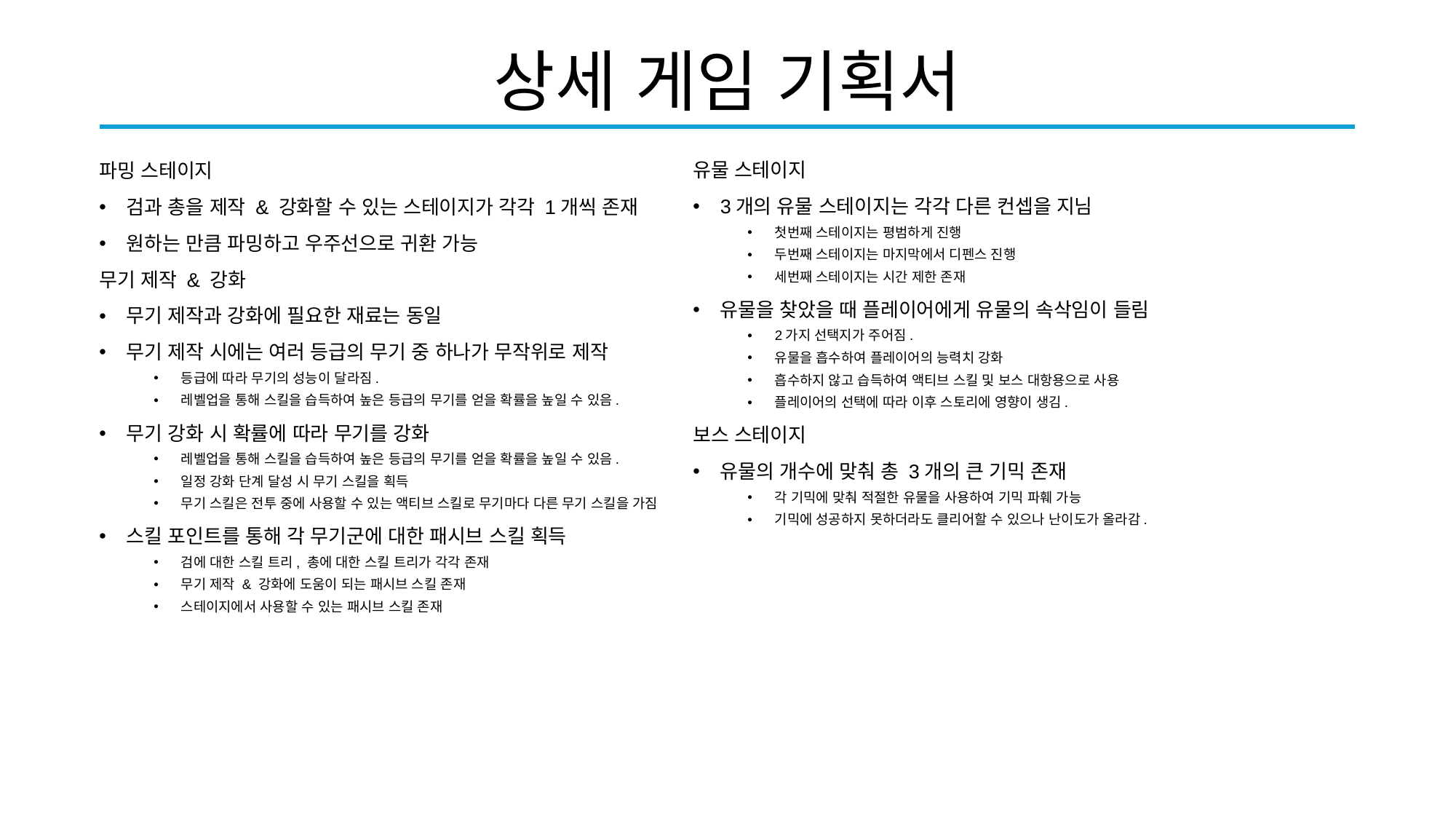

# 상세 게임 기획서
유물 스테이지
3개의 유물 스테이지는 각각 다른 컨셉을 지님
첫번째 스테이지는 평범하게 진행
두번째 스테이지는 마지막에서 디펜스 진행
세번째 스테이지는 시간 제한 존재
유물을 찾았을 때 플레이어에게 유물의 속삭임이 들림
2가지 선택지가 주어짐.
유물을 흡수하여 플레이어의 능력치 강화
흡수하지 않고 습득하여 액티브 스킬 및 보스 대항용으로 사용
플레이어의 선택에 따라 이후 스토리에 영향이 생김.
보스 스테이지
유물의 개수에 맞춰 총 3개의 큰 기믹 존재
각 기믹에 맞춰 적절한 유물을 사용하여 기믹 파훼 가능
기믹에 성공하지 못하더라도 클리어할 수 있으나 난이도가 올라감.

파밍 스테이지
검과 총을 제작 & 강화할 수 있는 스테이지가 각각 1개씩 존재
원하는 만큼 파밍하고 우주선으로 귀환 가능
무기 제작 & 강화
무기 제작과 강화에 필요한 재료는 동일
무기 제작 시에는 여러 등급의 무기 중 하나가 무작위로 제작
등급에 따라 무기의 성능이 달라짐.
레벨업을 통해 스킬을 습득하여 높은 등급의 무기를 얻을 확률을 높일 수 있음.
무기 강화 시 확률에 따라 무기를 강화
레벨업을 통해 스킬을 습득하여 높은 등급의 무기를 얻을 확률을 높일 수 있음.
일정 강화 단계 달성 시 무기 스킬을 획득
무기 스킬은 전투 중에 사용할 수 있는 액티브 스킬로 무기마다 다른 무기 스킬을 가짐
스킬 포인트를 통해 각 무기군에 대한 패시브 스킬 획득
검에 대한 스킬 트리, 총에 대한 스킬 트리가 각각 존재
무기 제작 & 강화에 도움이 되는 패시브 스킬 존재
스테이지에서 사용할 수 있는 패시브 스킬 존재